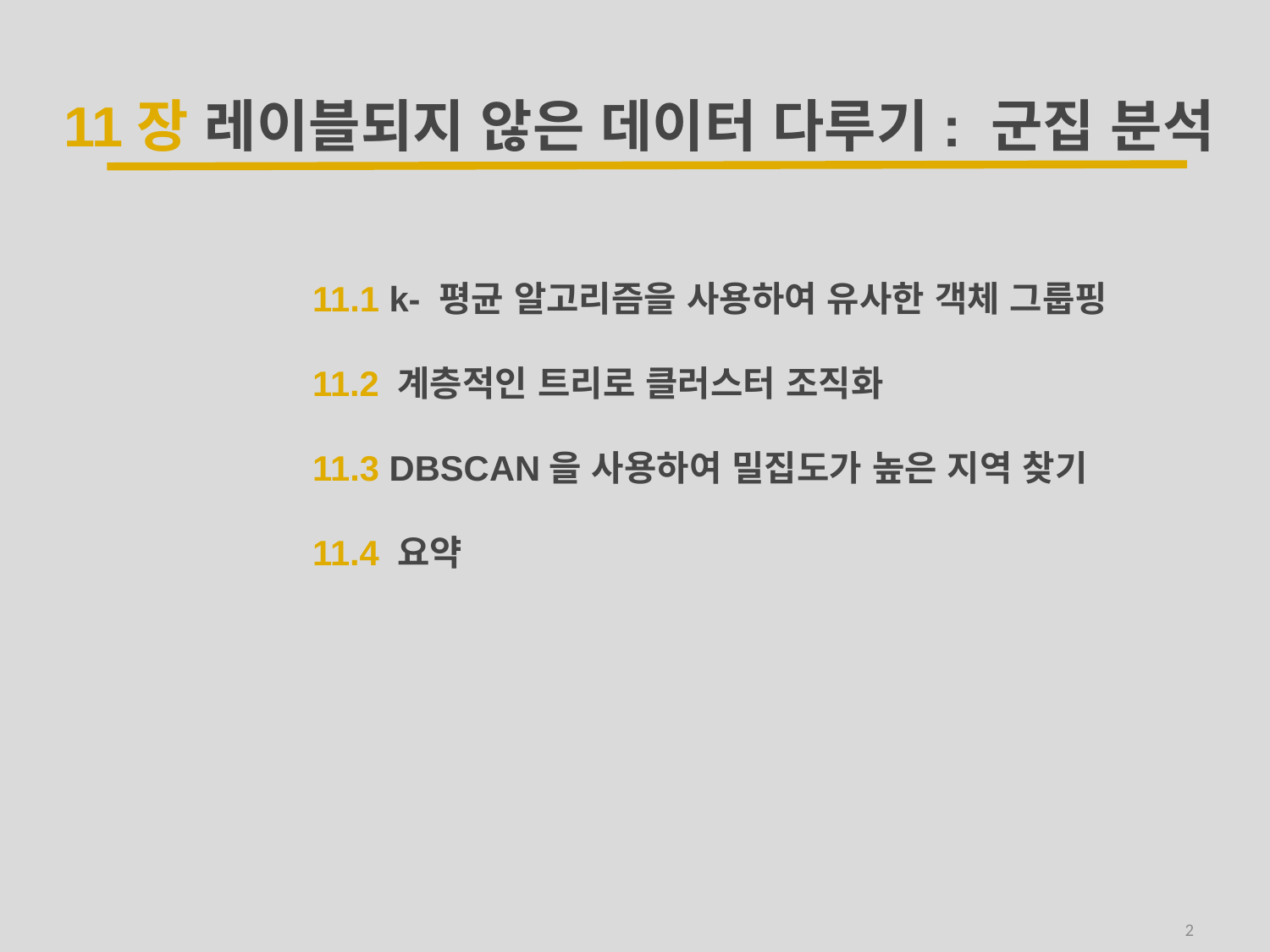

11장 레이블되지 않은 데이터 다루기: 군집 분석
11.1 k- 평균 알고리즘을 사용하여 유사한 객체 그룹핑
11.2 계층적인 트리로 클러스터 조직화
11.3 DBSCAN을 사용하여 밀집도가 높은 지역 찾기
11.4 요약
2